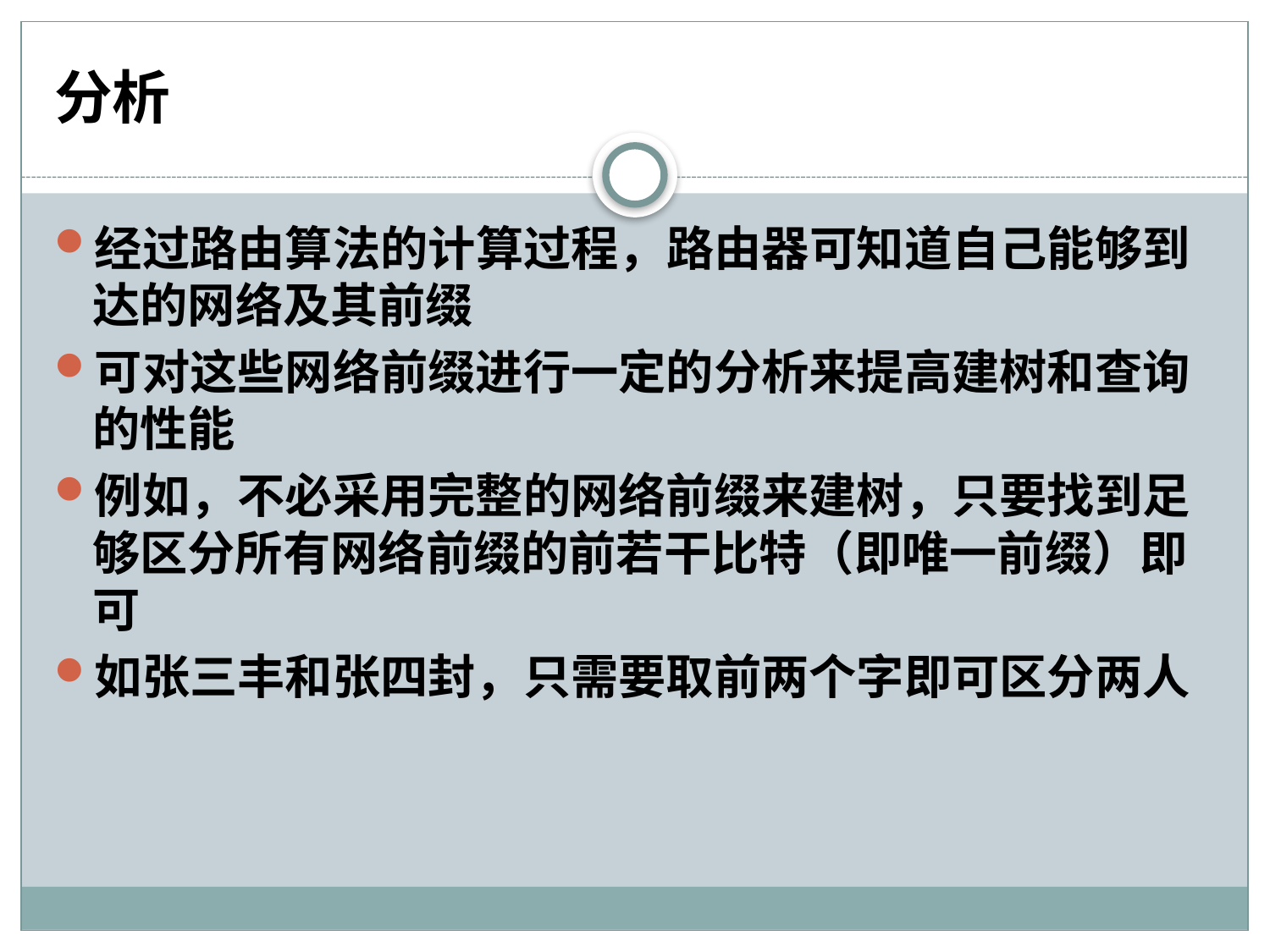

# 分析
经过路由算法的计算过程，路由器可知道自己能够到达的网络及其前缀
可对这些网络前缀进行一定的分析来提高建树和查询的性能
例如，不必采用完整的网络前缀来建树，只要找到足够区分所有网络前缀的前若干比特（即唯一前缀）即可
如张三丰和张四封，只需要取前两个字即可区分两人